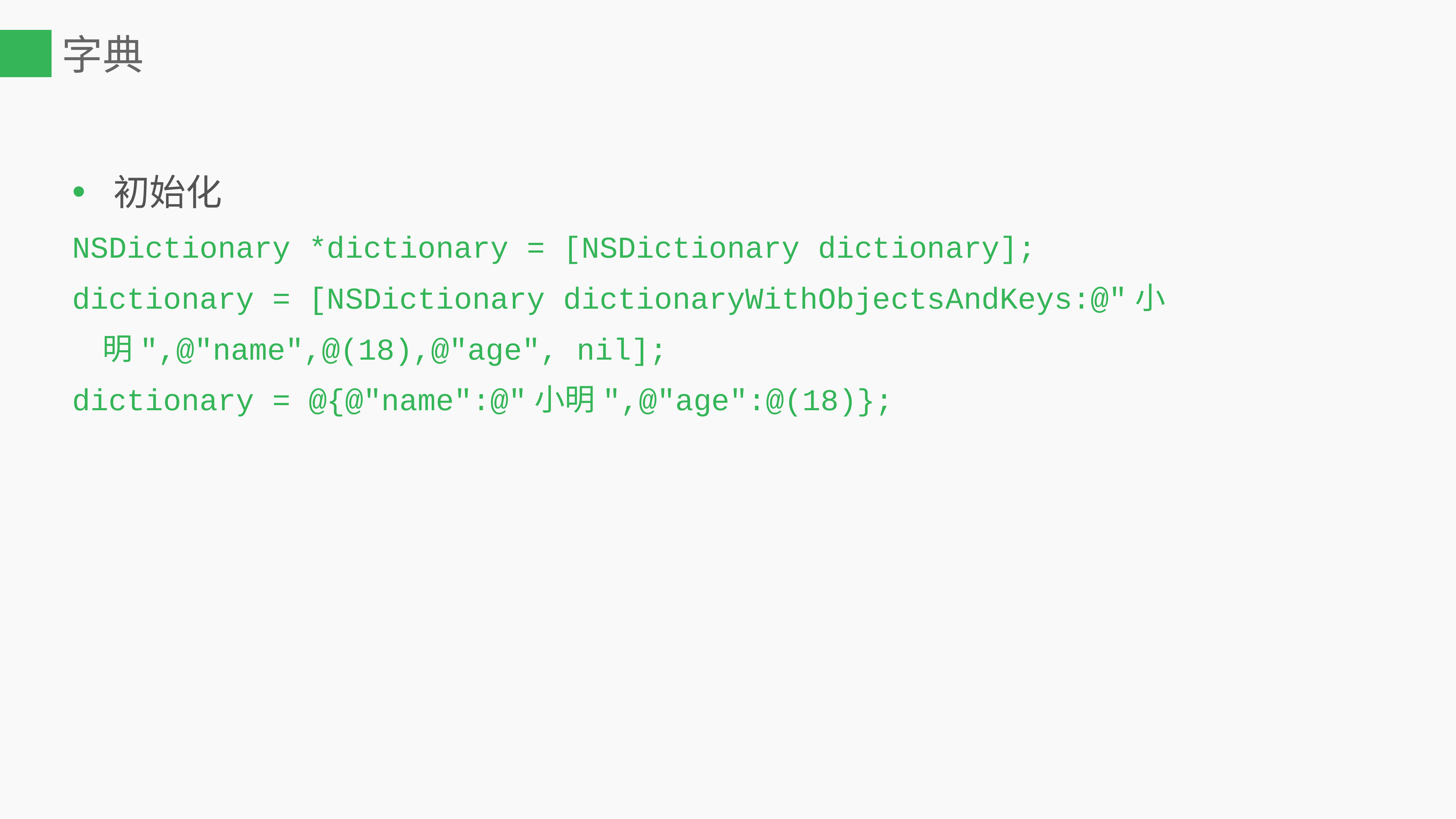

# 字典
初始化
NSDictionary *dictionary = [NSDictionary dictionary];
dictionary = [NSDictionary dictionaryWithObjectsAndKeys:@"小明",@"name",@(18),@"age", nil];
dictionary = @{@"name":@"小明",@"age":@(18)};